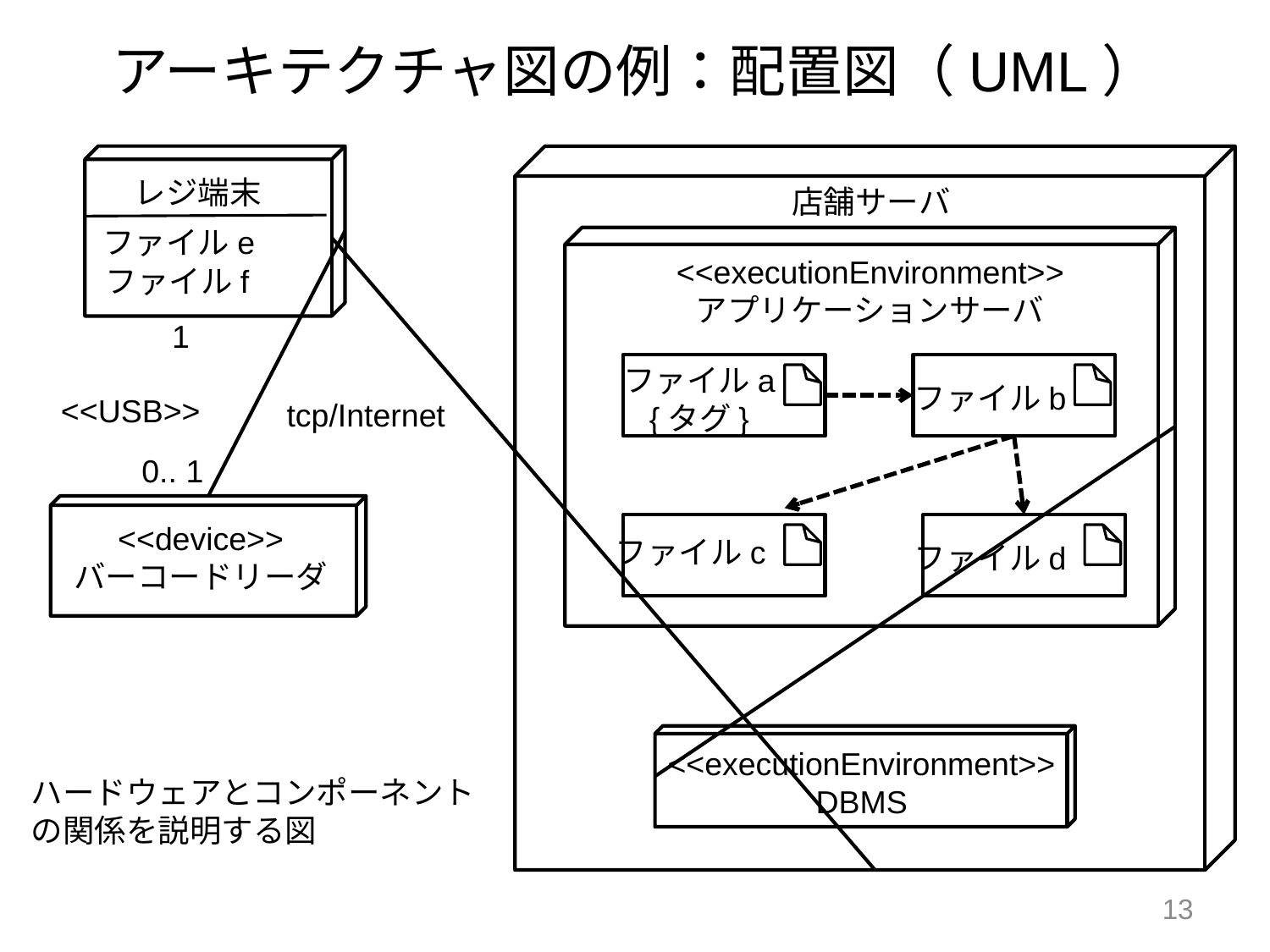

# アーキテクチャ図の例：配置図（UML）

レジ端末
店舗サーバ
ファイルe

<<executionEnvironment>>
アプリケーションサーバ
ファイルf
1

ファイルa
{タグ}

ファイルb
<<USB>>
tcp/Internet
0.. 1

<<device>>
バーコードリーダ

ファイルc

ファイルd

<<executionEnvironment>>
DBMS
ハードウェアとコンポーネント
の関係を説明する図
13